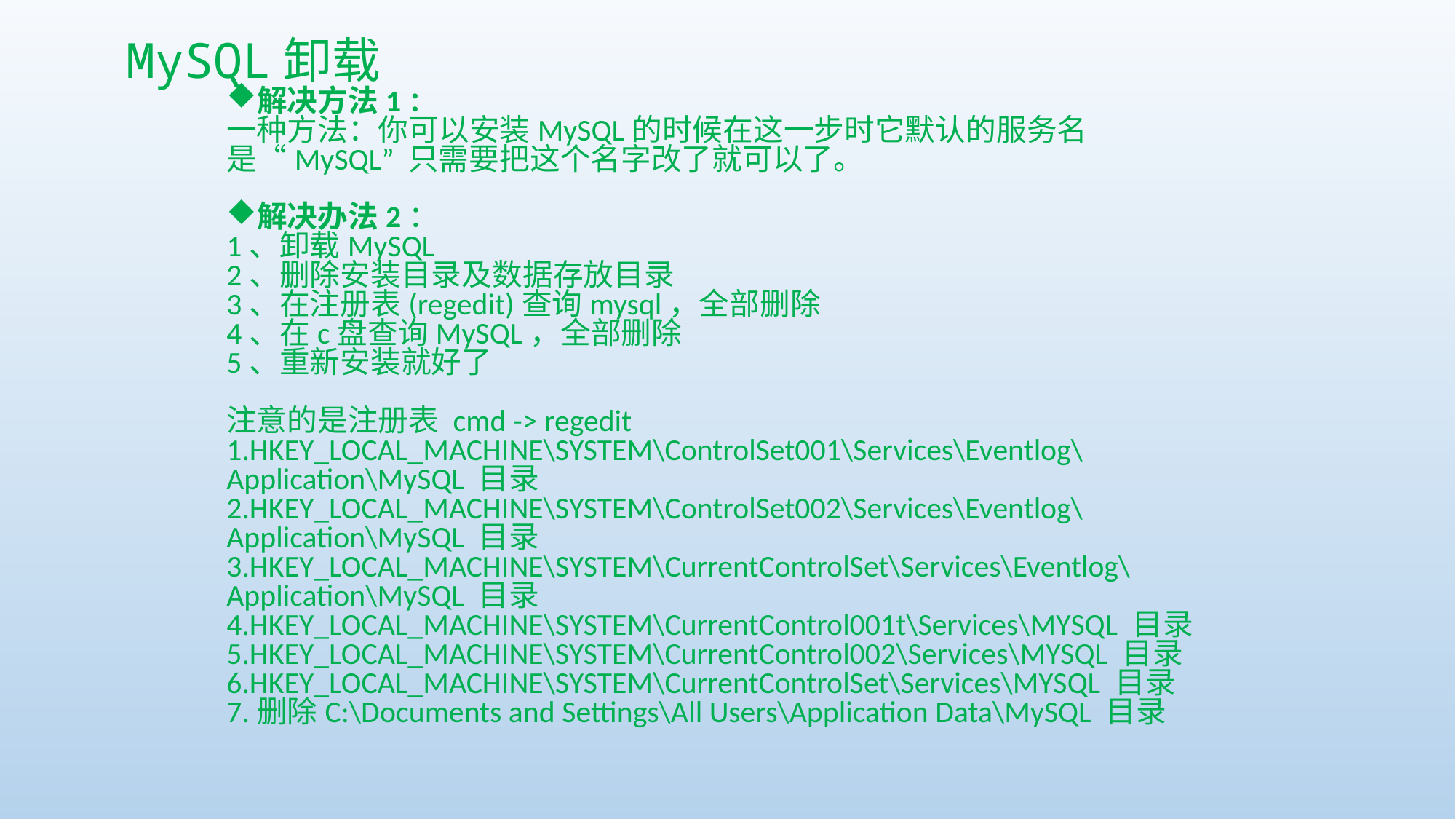

MySQL卸载
解决方法1：
一种方法：你可以安装MySQL的时候在这一步时它默认的服务名是“MySQL” 只需要把这个名字改了就可以了。

解决办法2：
1、卸载MySQL   
2、删除安装目录及数据存放目录   
3、在注册表(regedit)查询mysql，全部删除   
4、在c盘查询MySQL，全部删除   
5、重新安装就好了
注意的是注册表 cmd -> regedit
1.HKEY_LOCAL_MACHINE\SYSTEM\ControlSet001\Services\Eventlog\Application\MySQL 目录
2.HKEY_LOCAL_MACHINE\SYSTEM\ControlSet002\Services\Eventlog\Application\MySQL 目录
3.HKEY_LOCAL_MACHINE\SYSTEM\CurrentControlSet\Services\Eventlog\Application\MySQL 目录
4.HKEY_LOCAL_MACHINE\SYSTEM\CurrentControl001t\Services\MYSQL 目录
5.HKEY_LOCAL_MACHINE\SYSTEM\CurrentControl002\Services\MYSQL 目录
6.HKEY_LOCAL_MACHINE\SYSTEM\CurrentControlSet\Services\MYSQL 目录
7.删除C:\Documents and Settings\All Users\Application Data\MySQL 目录